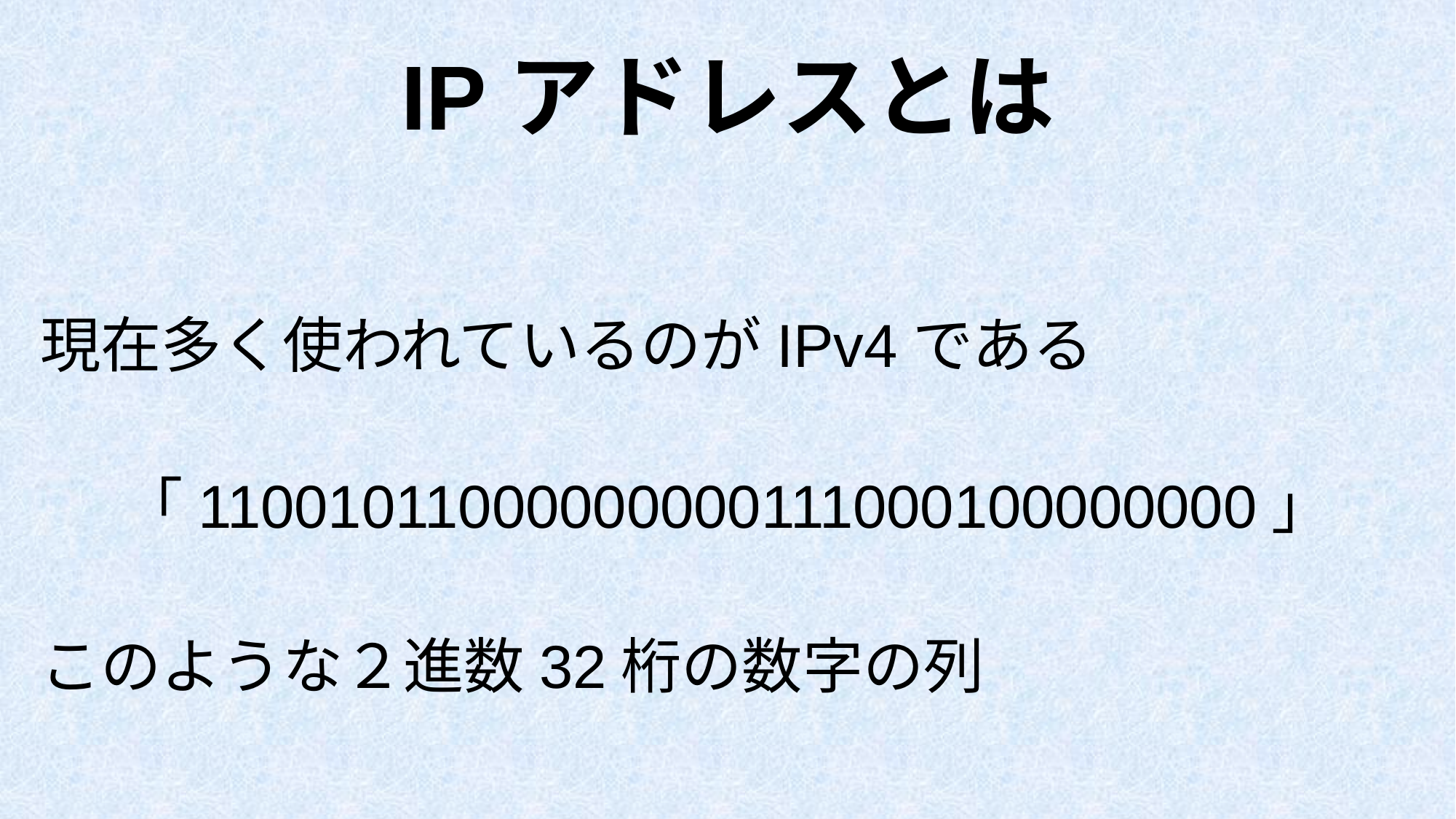

# IPアドレスとは
現在多く使われているのがIPv4である
「11001011000000000111000100000000」
このような２進数32桁の数字の列